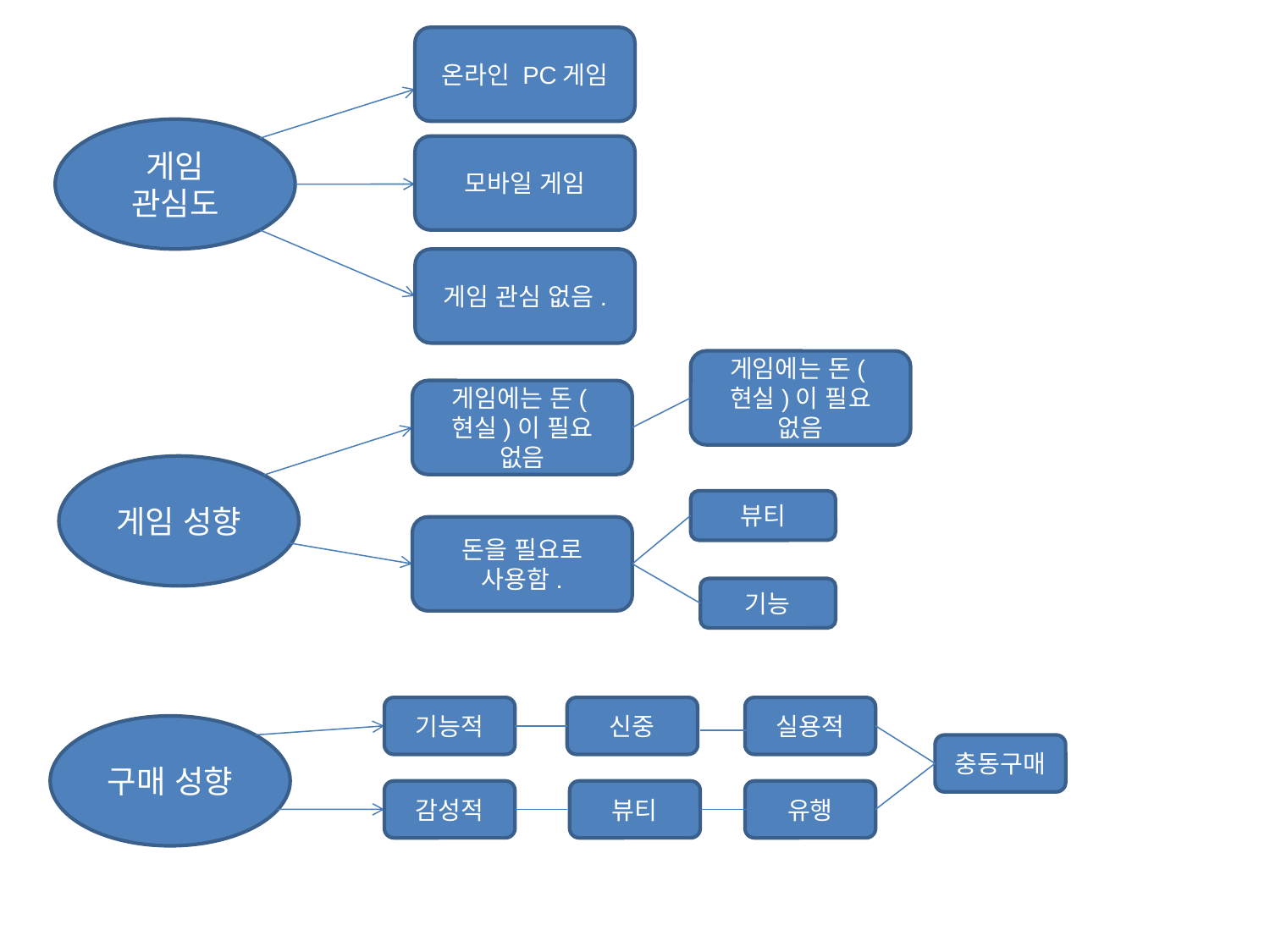

온라인 PC게임
게임
관심도
모바일 게임
게임 관심 없음.
게임에는 돈(현실)이 필요 없음
게임에는 돈(현실)이 필요 없음
게임 성향
뷰티
돈을 필요로 사용함.
기능
실용적
기능적
신중
구매 성향
충동구매
감성적
뷰티
유행